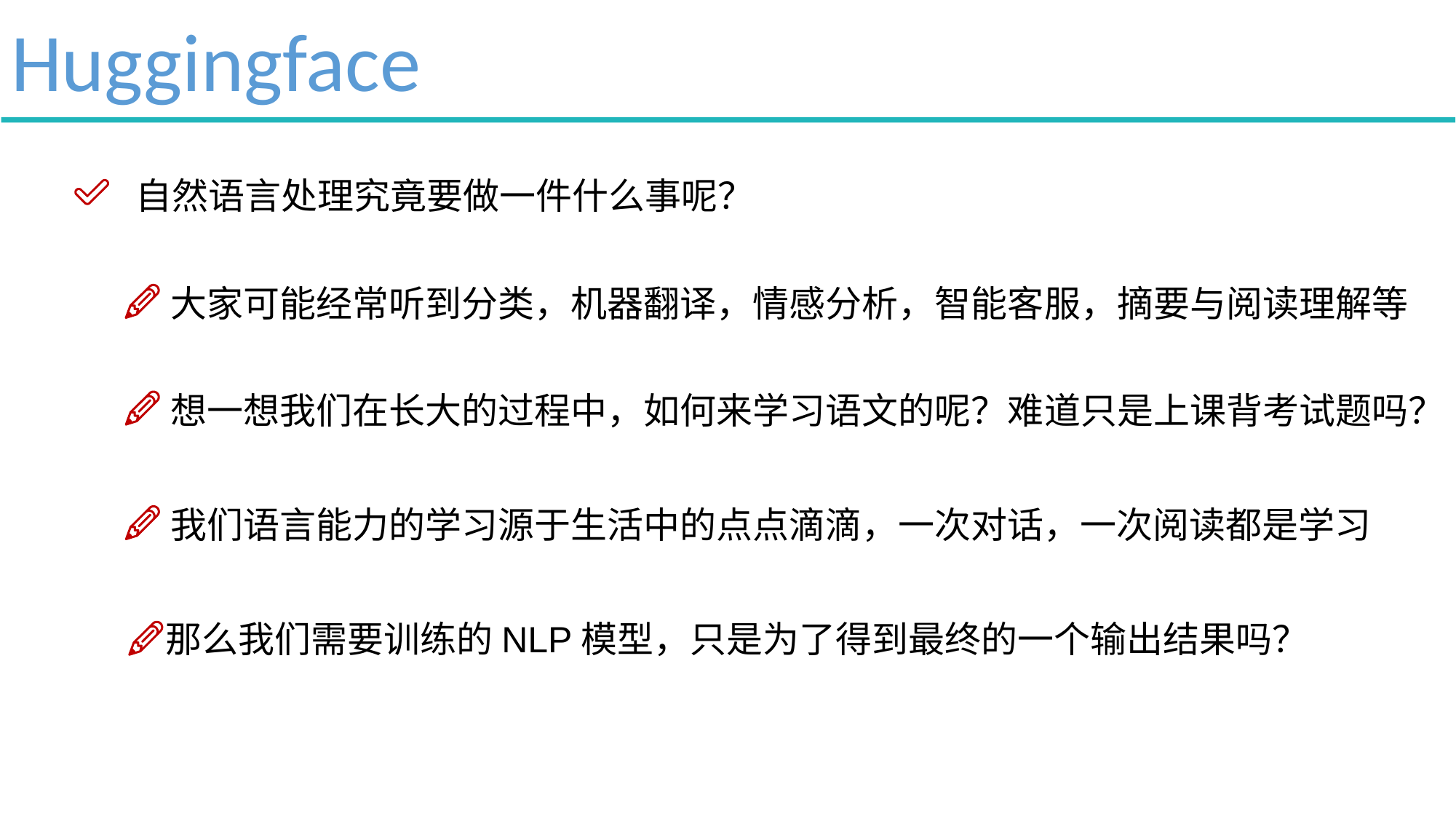

Huggingface
自然语言处理究竟要做一件什么事呢？

大家可能经常听到分类，机器翻译，情感分析，智能客服，摘要与阅读理解等

想一想我们在长大的过程中，如何来学习语文的呢？难道只是上课背考试题吗？

我们语言能力的学习源于生活中的点点滴滴，一次对话，一次阅读都是学习

那么我们需要训练的NLP模型，只是为了得到最终的一个输出结果吗？